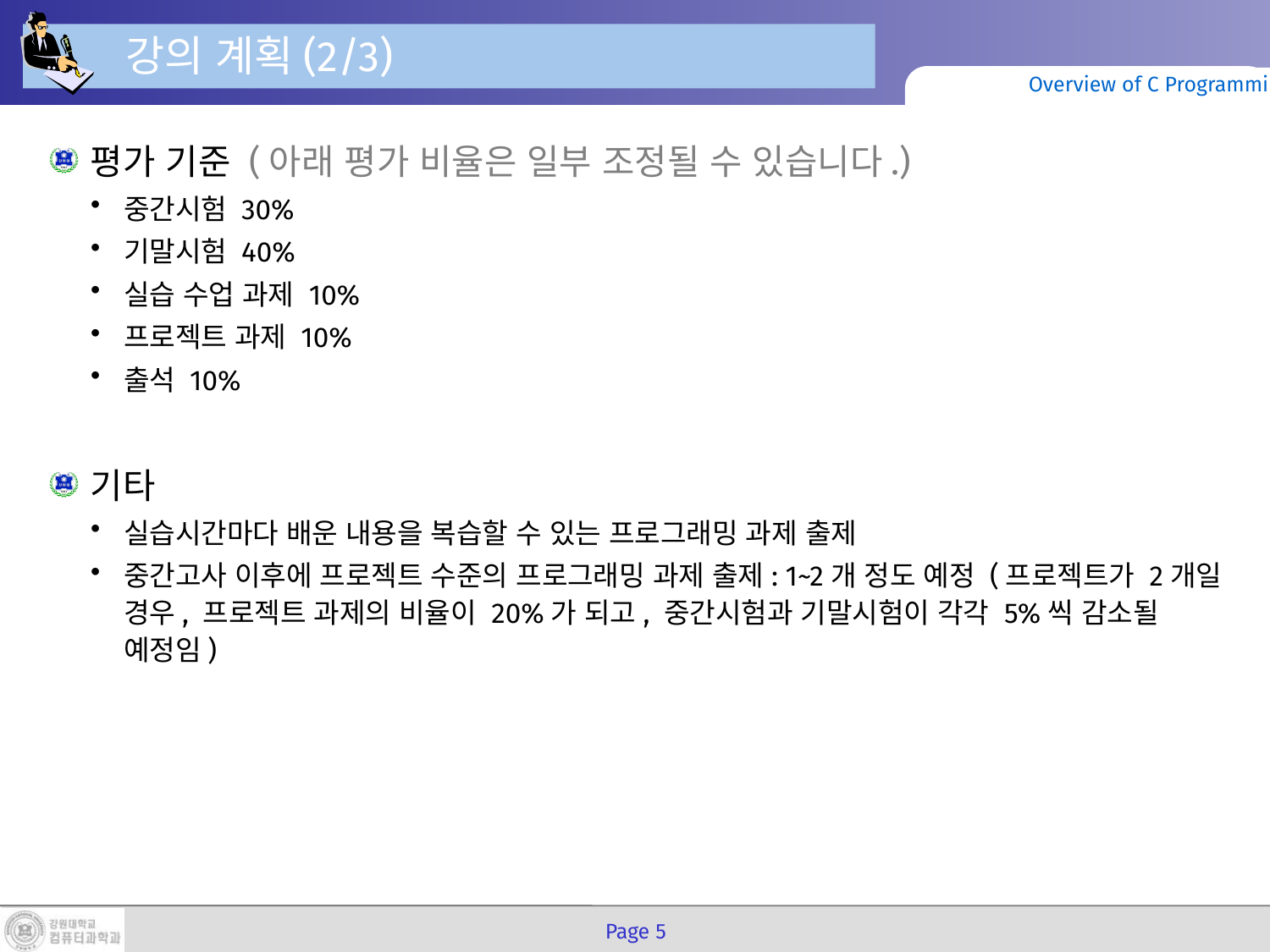

강의 계획(2/3)
Overview of C Programming
평가 기준 (아래 평가 비율은 일부 조정될 수 있습니다.)
중간시험 30%
기말시험 40%
실습 수업 과제 10%
프로젝트 과제 10%
출석 10%

기타
실습시간마다 배운 내용을 복습할 수 있는 프로그래밍 과제 출제
중간고사 이후에 프로젝트 수준의 프로그래밍 과제 출제: 1~2개 정도 예정 (프로젝트가 2개일 경우, 프로젝트 과제의 비율이 20%가 되고, 중간시험과 기말시험이 각각 5%씩 감소될 예정임)
Page 5